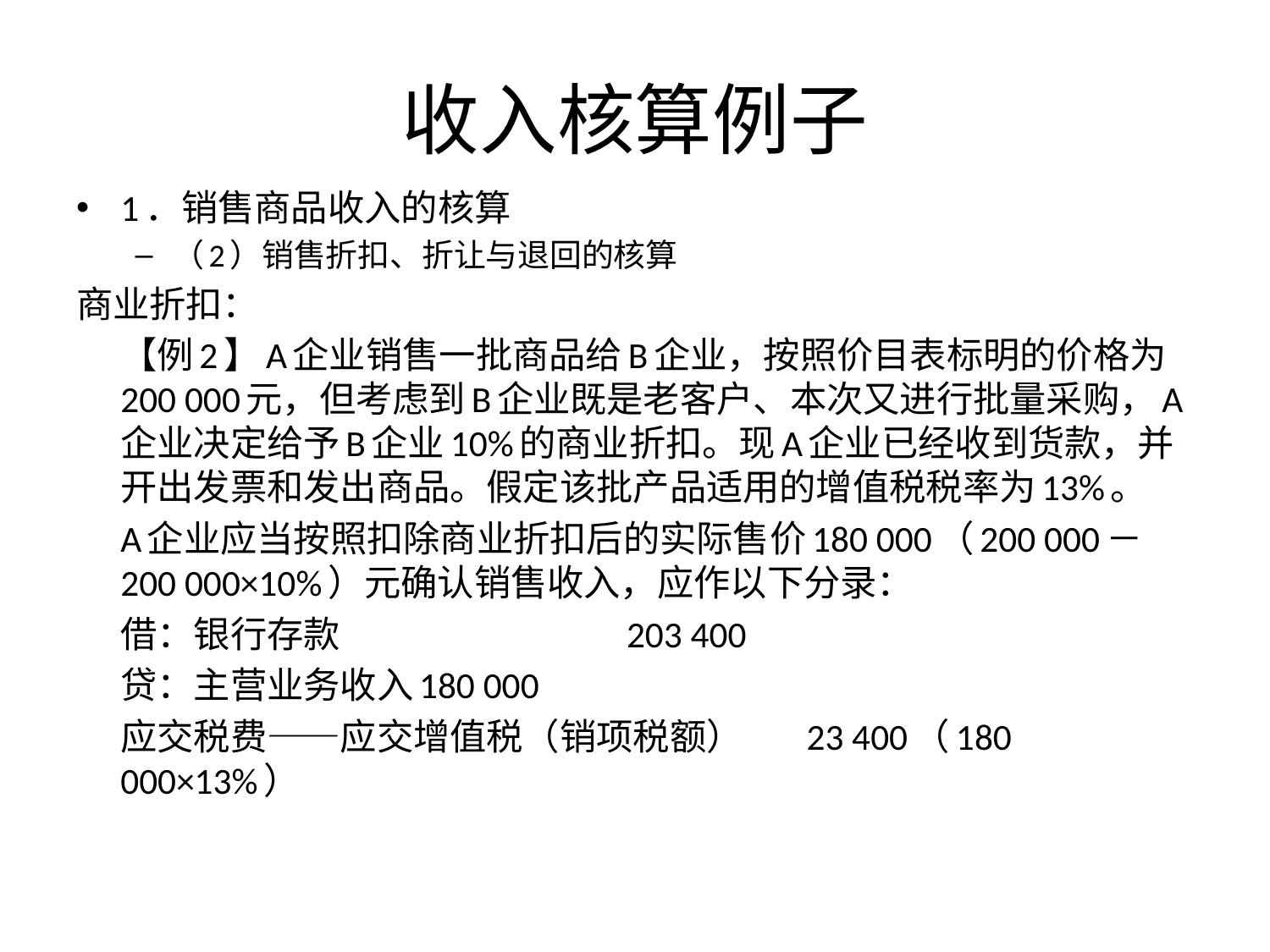

# 收入核算例子
1．销售商品收入的核算
（2）销售折扣、折让与退回的核算
商业折扣：
	【例2】A企业销售一批商品给B企业，按照价目表标明的价格为200 000元，但考虑到B企业既是老客户、本次又进行批量采购，A企业决定给予B企业10%的商业折扣。现A企业已经收到货款，并开出发票和发出商品。假定该批产品适用的增值税税率为13%。
	A企业应当按照扣除商业折扣后的实际售价180 000（200 000－200 000×10%）元确认销售收入，应作以下分录：
	借：银行存款                                  203 400
		贷：主营业务收入180 000
		应交税费——应交增值税（销项税额）       23 400（180 000×13%）